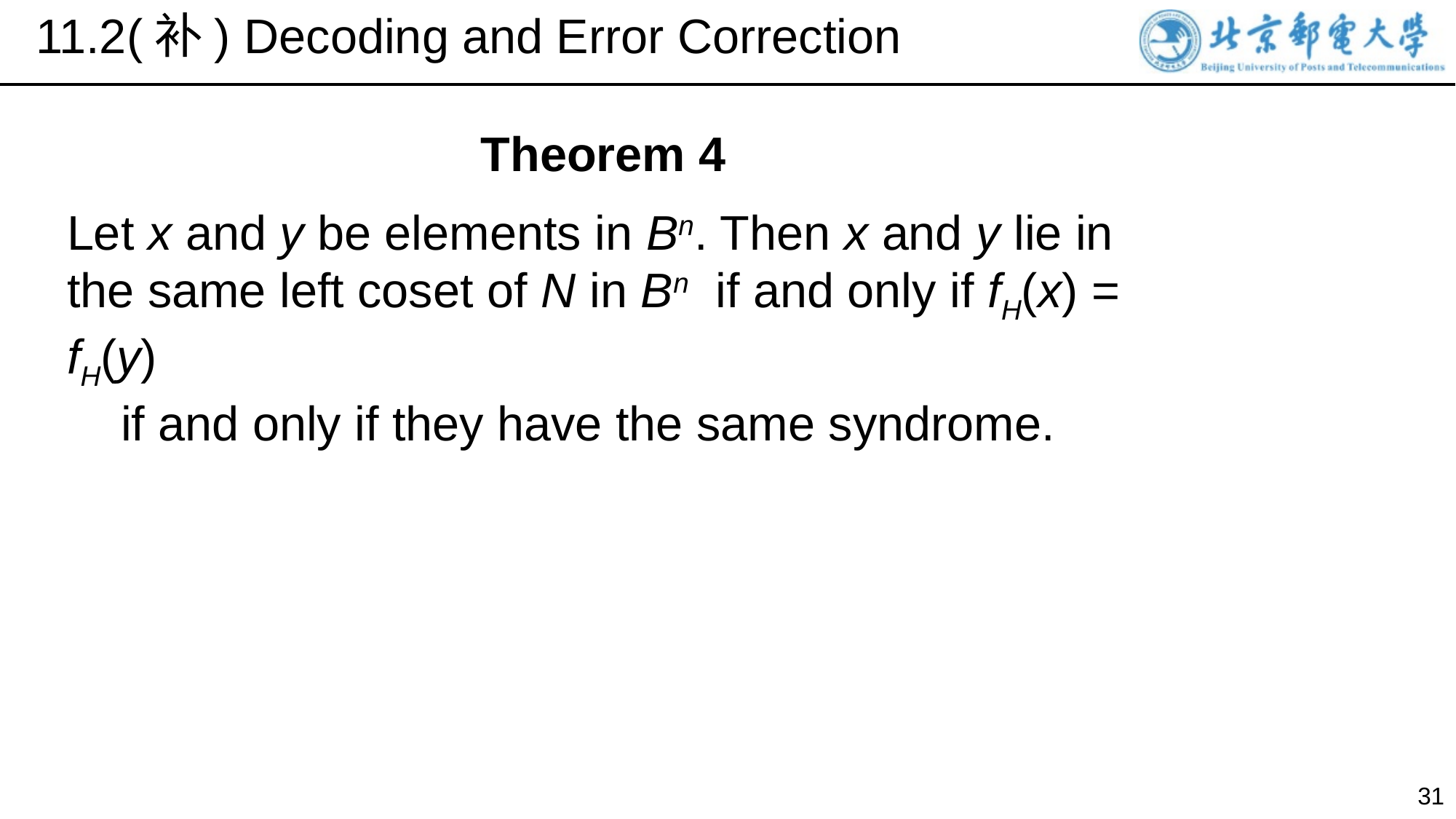

11.2(补) Decoding and Error Correction
Theorem 4
Let x and y be elements in Bn. Then x and y lie in the same left coset of N in Bn  if and only if fH(x) = fH(y)
    if and only if they have the same syndrome.